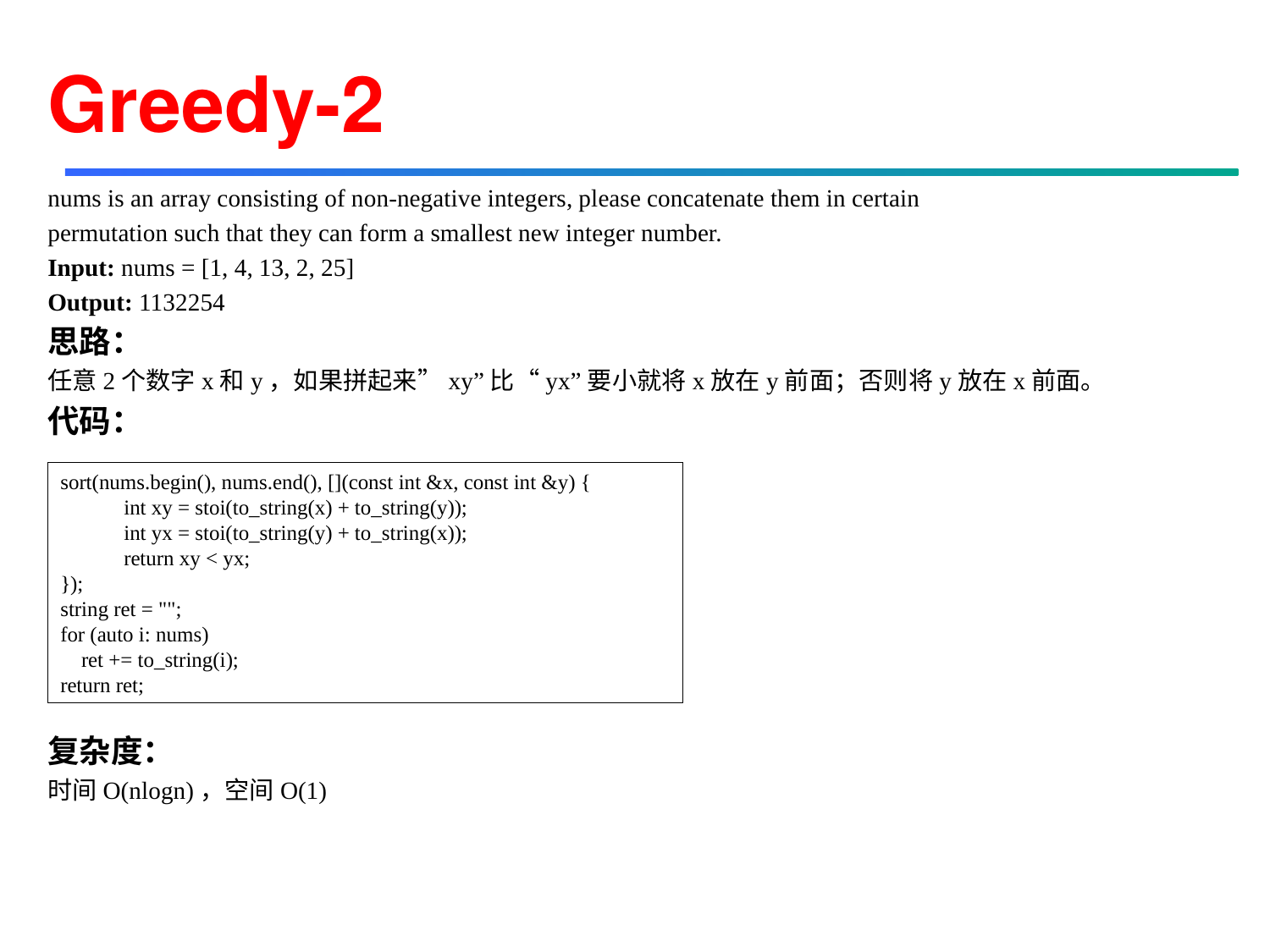

# Greedy-2
nums is an array consisting of non-negative integers, please concatenate them in certain
permutation such that they can form a smallest new integer number.
Input: nums = [1, 4, 13, 2, 25]
Output: 1132254
思路：
任意2个数字x和y，如果拼起来”xy”比“yx”要小就将x放在y前面；否则将y放在x前面。
代码：

复杂度：
时间O(nlogn)，空间O(1)
sort(nums.begin(), nums.end(), [](const int &x, const int &y) {
            int xy = stoi(to_string(x) + to_string(y));
            int yx = stoi(to_string(y) + to_string(x));
            return xy < yx;
});
string ret = "";
for (auto i: nums)
    ret += to_string(i);
return ret;